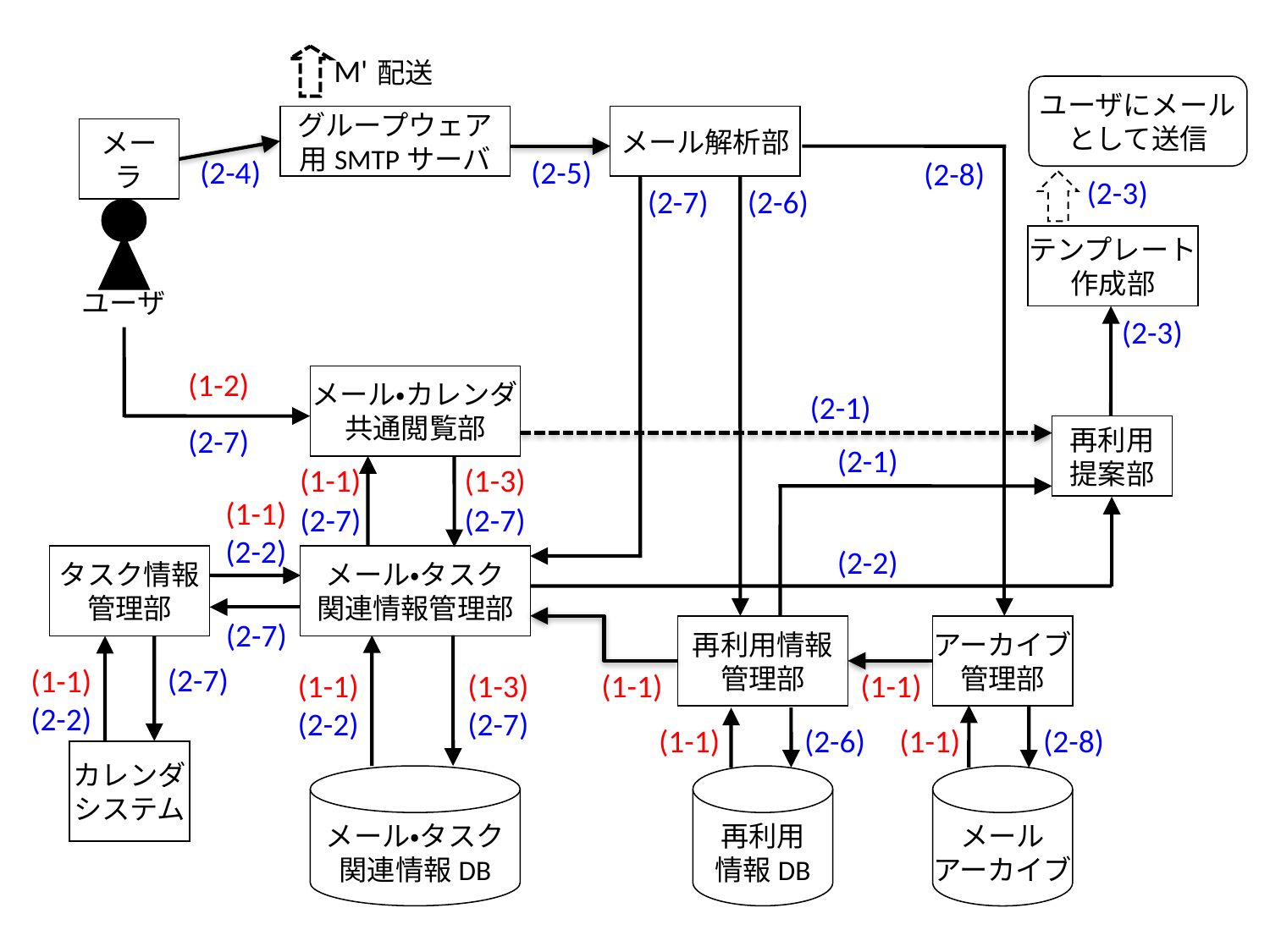

M'
配送

ユーザにメール
として送信
グループウェア
用SMTPサーバ
メール解析部
メーラ

(2-4)
(2-5)

(2-8)
(2-3)

(2-7)
(2-6)

テンプレート
作成部
ユーザ
(2-3)

(1-2)
メール・カレンダ
共通閲覧部
(2-1)
(2-7)

再利用
提案部
(2-1)
(1-1)
(1-3)

(1-1)
(2-2)
(2-7)
(2-7)

(2-2)
タスク情報
管理部
メール・タスク
関連情報管理部

(2-7)
再利用情報
管理部
アーカイブ
管理部

(2-7)
(1-1)
(2-2)
(1-1)
(2-2)
(1-3)
(2-7)
(1-1)
(1-1)

(2-6)
(1-1)
(1-1)
(2-8)
カレンダ
システム
メール
アーカイブ
メール・タスク
関連情報DB
再利用
情報DB